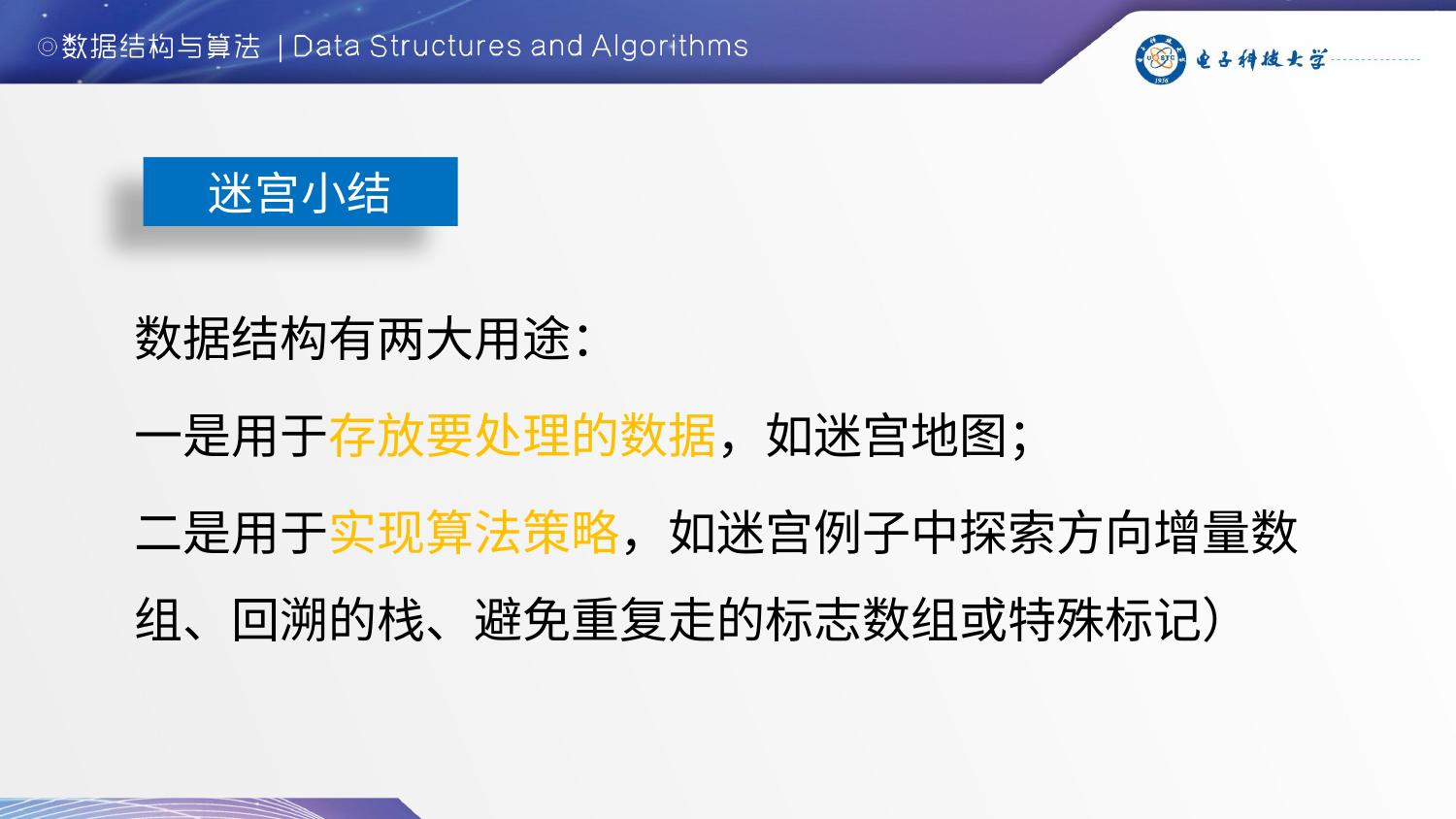

迷宫小结
数据结构有两大用途：
一是用于存放要处理的数据，如迷宫地图；
二是用于实现算法策略，如迷宫例子中探索方向增量数组、回溯的栈、避免重复走的标志数组或特殊标记）
21